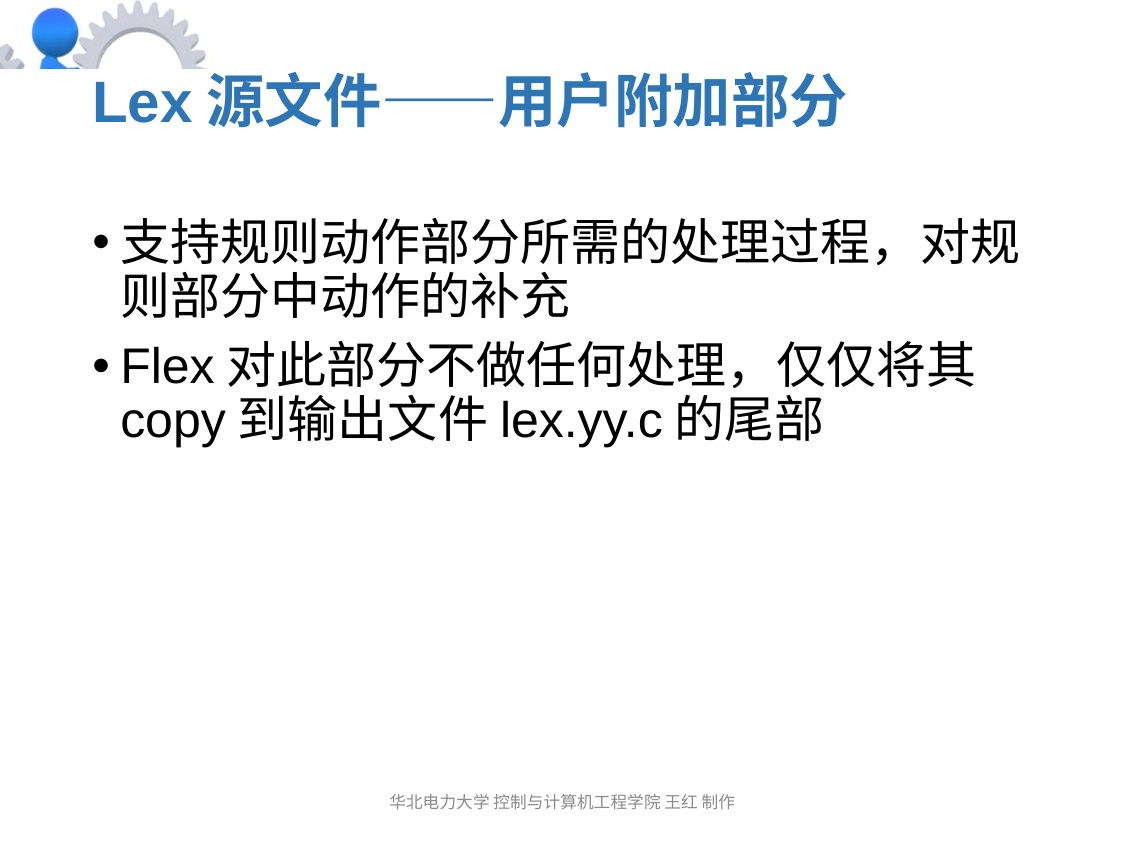

# Lex源文件——用户附加部分
支持规则动作部分所需的处理过程，对规则部分中动作的补充
Flex对此部分不做任何处理，仅仅将其copy到输出文件lex.yy.c的尾部
华北电力大学 控制与计算机工程学院 王红 制作